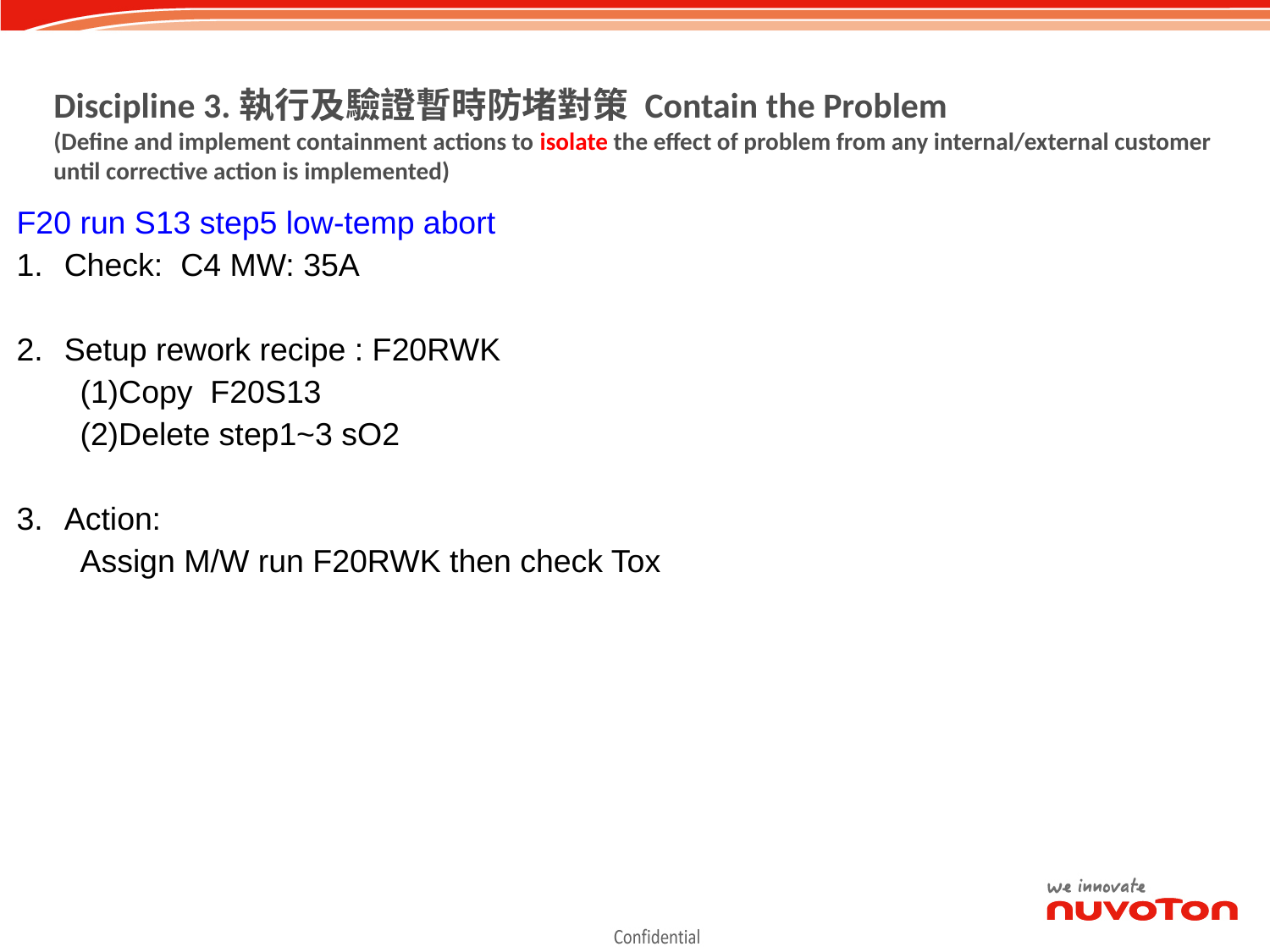

Discipline 3.執行及驗證暫時防堵對策 Contain the Problem
(Define and implement containment actions to isolate the effect of problem from any internal/external customer until corrective action is implemented)
F20 run S13 step5 low-temp abort
Check:  C4 MW: 35A

Setup rework recipe : F20RWK
(1)Copy  F20S13
(2)Delete step1~3 sO2

Action:
Assign M/W run F20RWK then check Tox